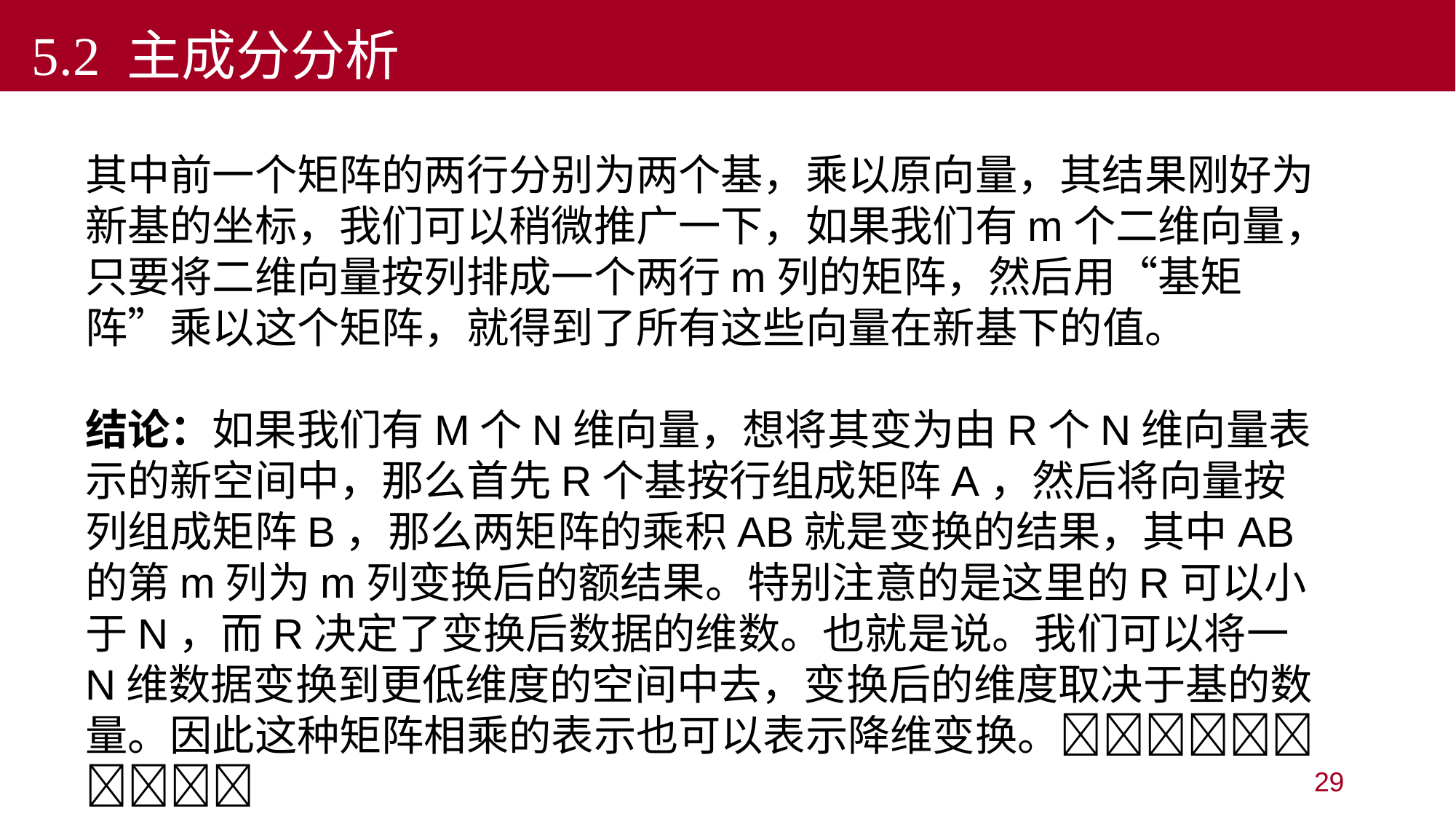

5.2 主成分分析
其中前一个矩阵的两行分别为两个基，乘以原向量，其结果刚好为新基的坐标，我们可以稍微推广一下，如果我们有m个二维向量，只要将二维向量按列排成一个两行m列的矩阵，然后用“基矩阵”乘以这个矩阵，就得到了所有这些向量在新基下的值。

结论：如果我们有M个N维向量，想将其变为由R个N维向量表示的新空间中，那么首先R个基按行组成矩阵A，然后将向量按列组成矩阵B，那么两矩阵的乘积AB就是变换的结果，其中AB的第m列为m列变换后的额结果。特别注意的是这里的R可以小于N，而R决定了变换后数据的维数。也就是说。我们可以将一N维数据变换到更低维度的空间中去，变换后的维度取决于基的数量。因此这种矩阵相乘的表示也可以表示降维变换。􀒅􁆐􀝸􀩙􀝻􁰁􀳲􀚜􁕟􀱮
􁎥􁴣
29